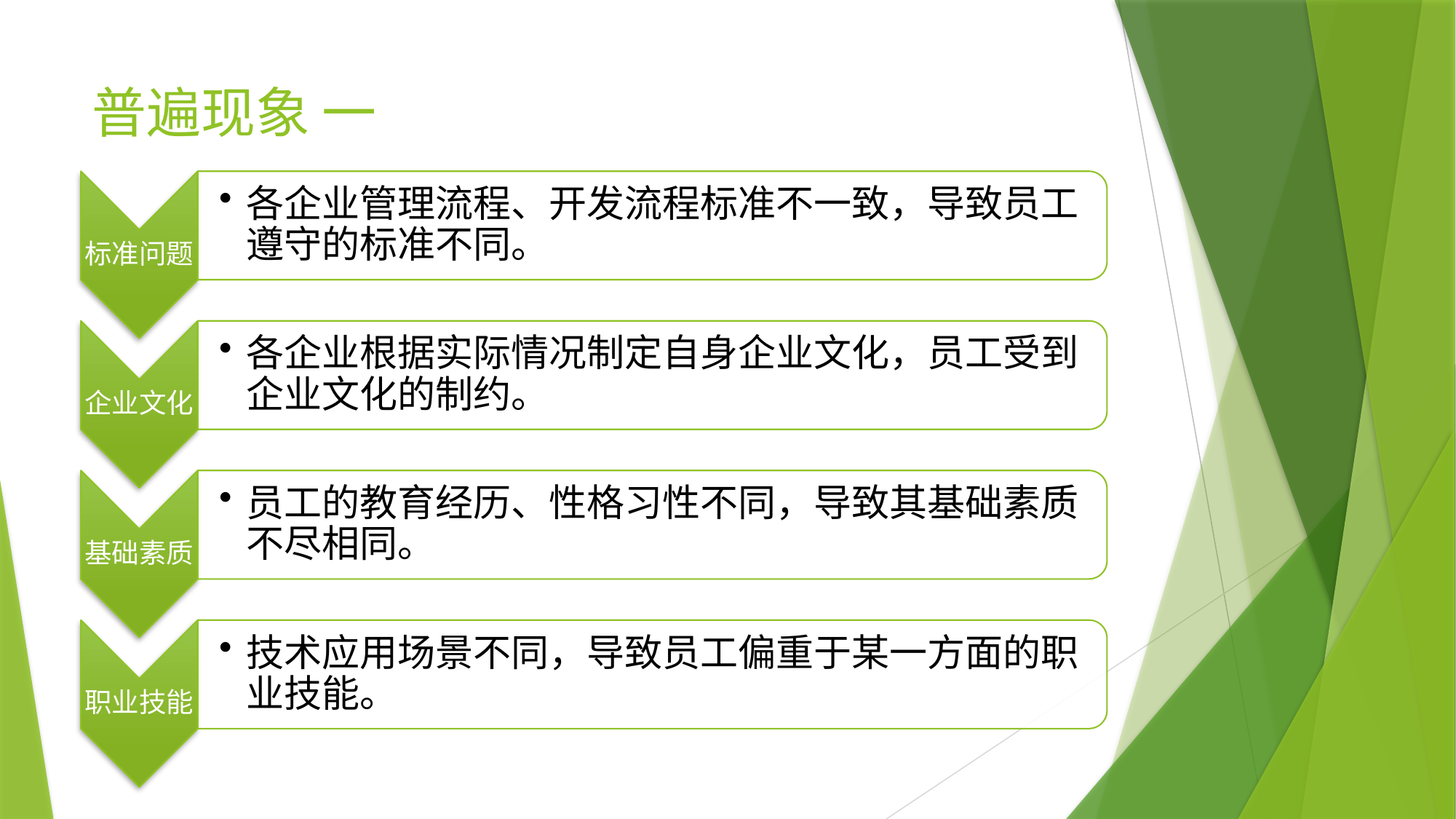

# 普遍现象 一
标准问题
各企业管理流程、开发流程标准不一致，导致员工遵守的标准不同。
企业文化
各企业根据实际情况制定自身企业文化，员工受到企业文化的制约。
基础素质
员工的教育经历、性格习性不同，导致其基础素质不尽相同。
职业技能
技术应用场景不同，导致员工偏重于某一方面的职业技能。